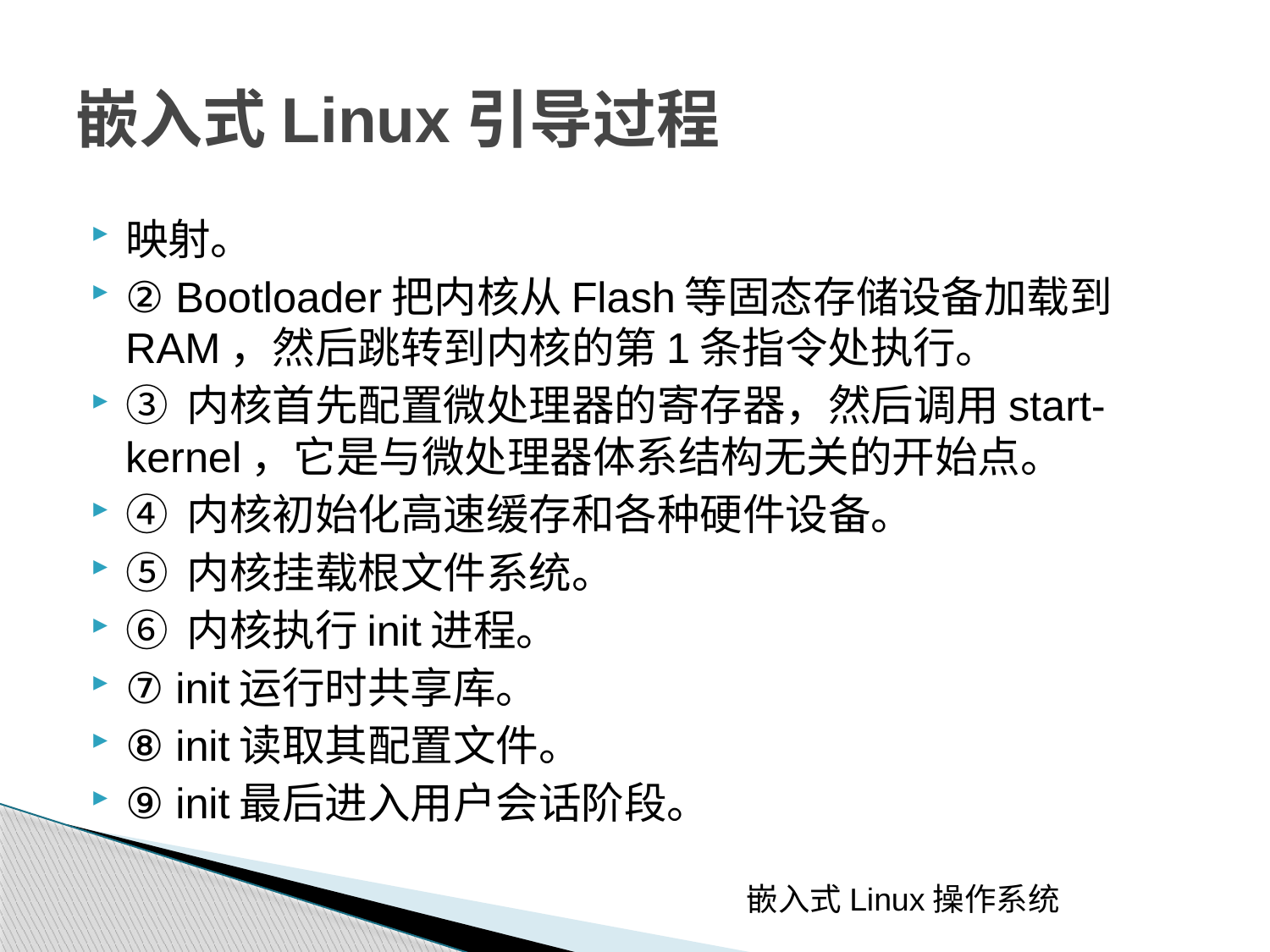

# 嵌入式Linux引导过程
映射。
② Bootloader把内核从Flash等固态存储设备加载到RAM，然后跳转到内核的第1条指令处执行。
③ 内核首先配置微处理器的寄存器，然后调用start-kernel，它是与微处理器体系结构无关的开始点。
④ 内核初始化高速缓存和各种硬件设备。
⑤ 内核挂载根文件系统。
⑥ 内核执行init进程。
⑦ init运行时共享库。
⑧ init读取其配置文件。
⑨ init最后进入用户会话阶段。

嵌入式Linux操作系统